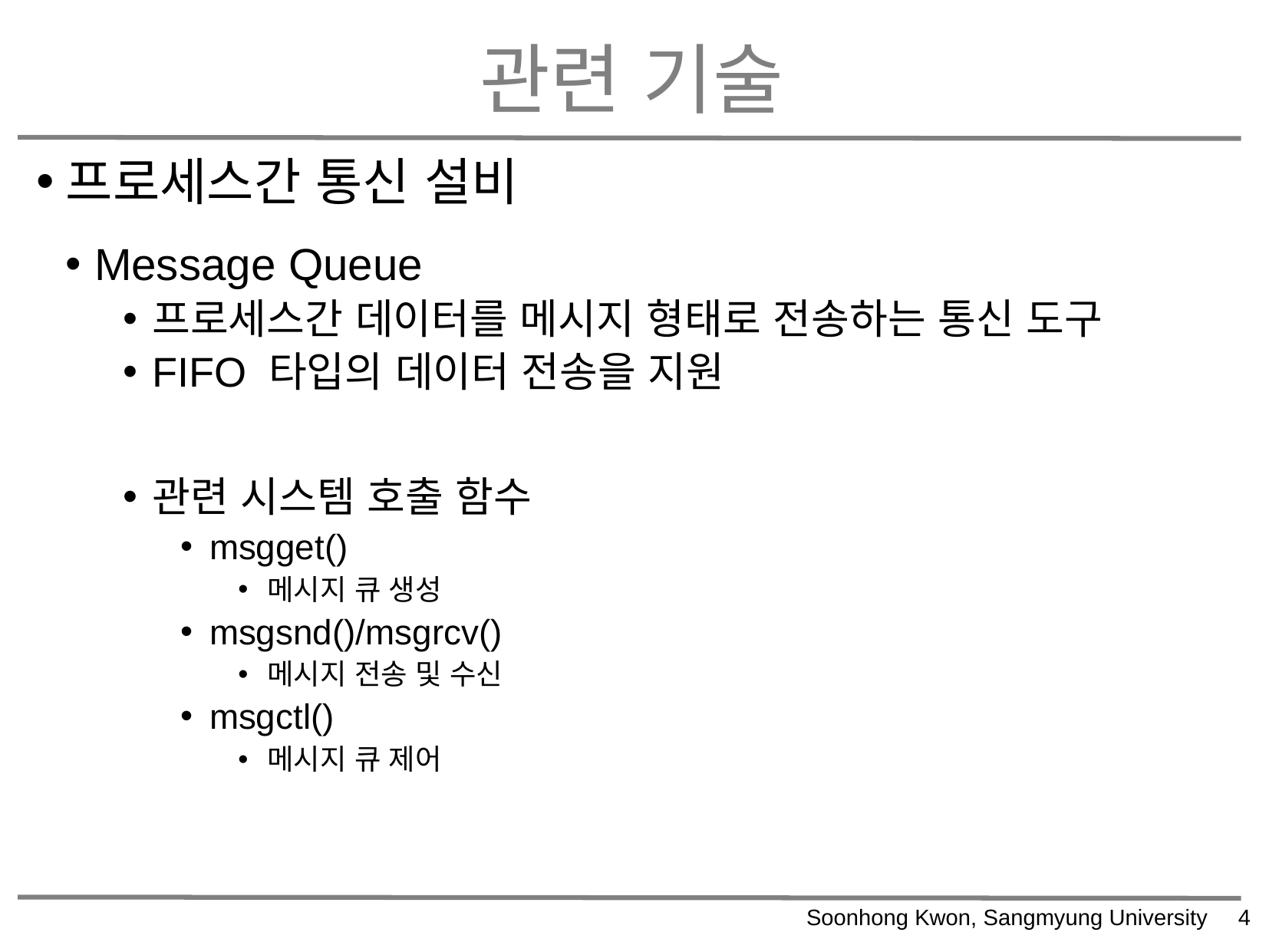

# 관련 기술
프로세스간 통신 설비
Message Queue
프로세스간 데이터를 메시지 형태로 전송하는 통신 도구
FIFO 타입의 데이터 전송을 지원

관련 시스템 호출 함수
msgget()
메시지 큐 생성
msgsnd()/msgrcv()
메시지 전송 및 수신
msgctl()
메시지 큐 제어